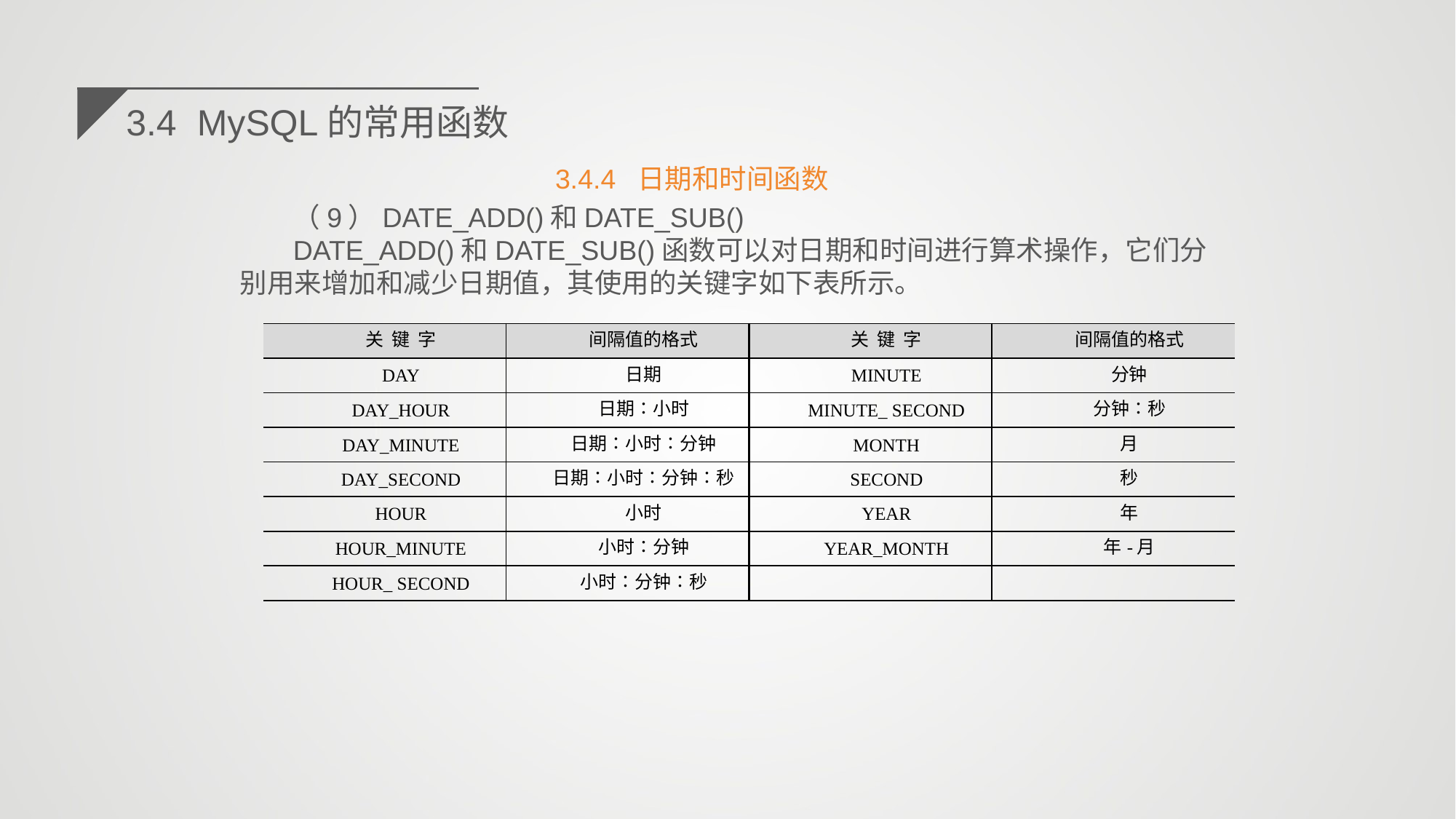

3.4  MySQL的常用函数

3.4.4  日期和时间函数
（9）DATE_ADD()和DATE_SUB()
DATE_ADD()和DATE_SUB()函数可以对日期和时间进行算术操作，它们分别用来增加和减少日期值，其使用的关键字如下表所示。

| 关 键 字 | 间隔值的格式 | 关 键 字 | 间隔值的格式 |
| --- | --- | --- | --- |
| DAY | 日期 | MINUTE | 分钟 |
| DAY\_HOUR | 日期∶小时 | MINUTE\_ SECOND | 分钟∶秒 |
| DAY\_MINUTE | 日期∶小时∶分钟 | MONTH | 月 |
| DAY\_SECOND | 日期∶小时∶分钟∶秒 | SECOND | 秒 |
| HOUR | 小时 | YEAR | 年 |
| HOUR\_MINUTE | 小时∶分钟 | YEAR\_MONTH | 年-月 |
| HOUR\_ SECOND | 小时∶分钟∶秒 |  |  |